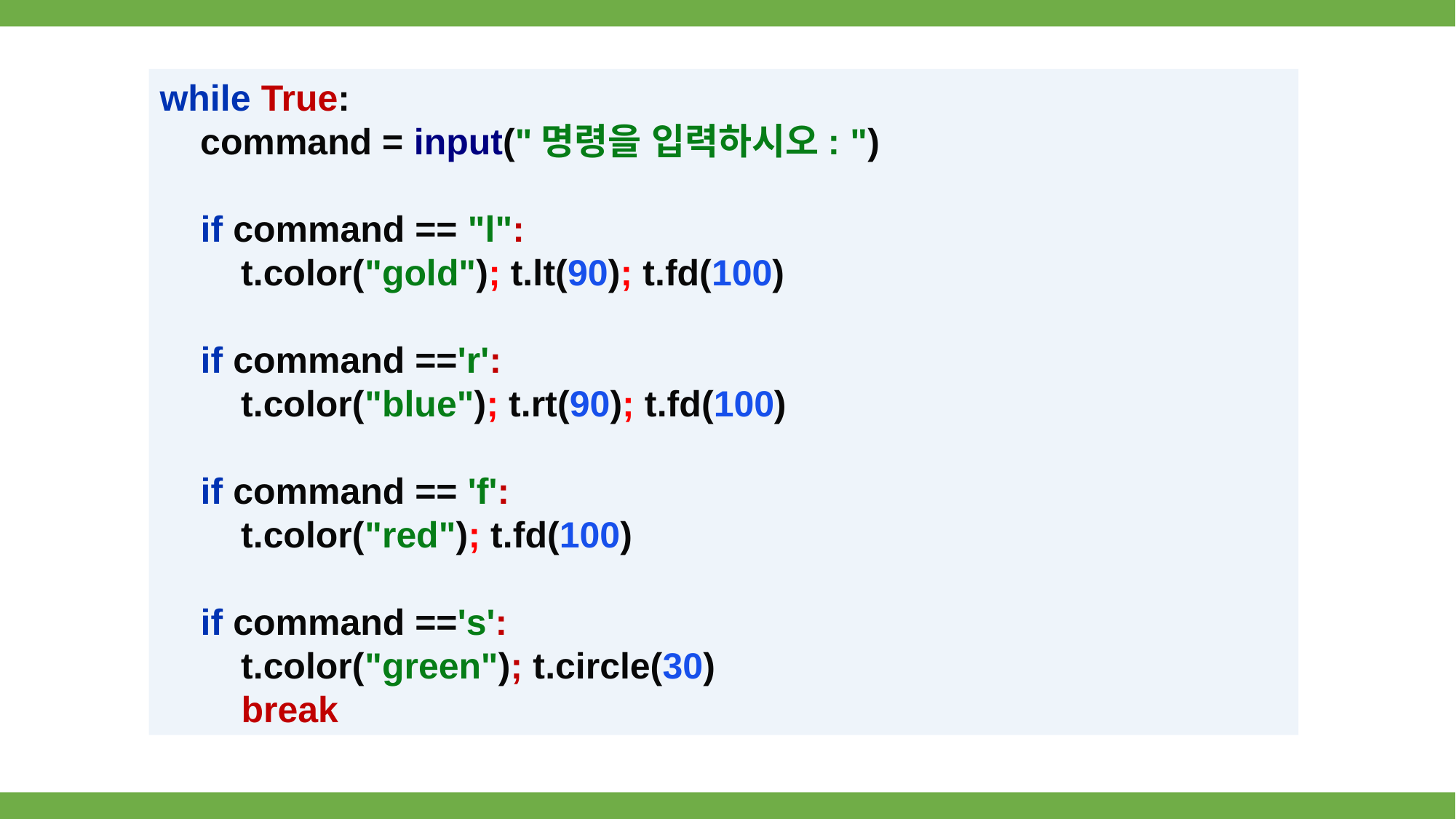

while True:
    command = input("명령을 입력하시오: ")
    if command == "l":
        t.color("gold"); t.lt(90); t.fd(100)
    if command =='r':
        t.color("blue"); t.rt(90); t.fd(100)
    if command == 'f':
        t.color("red"); t.fd(100)
    if command =='s':
        t.color("green"); t.circle(30)
        break